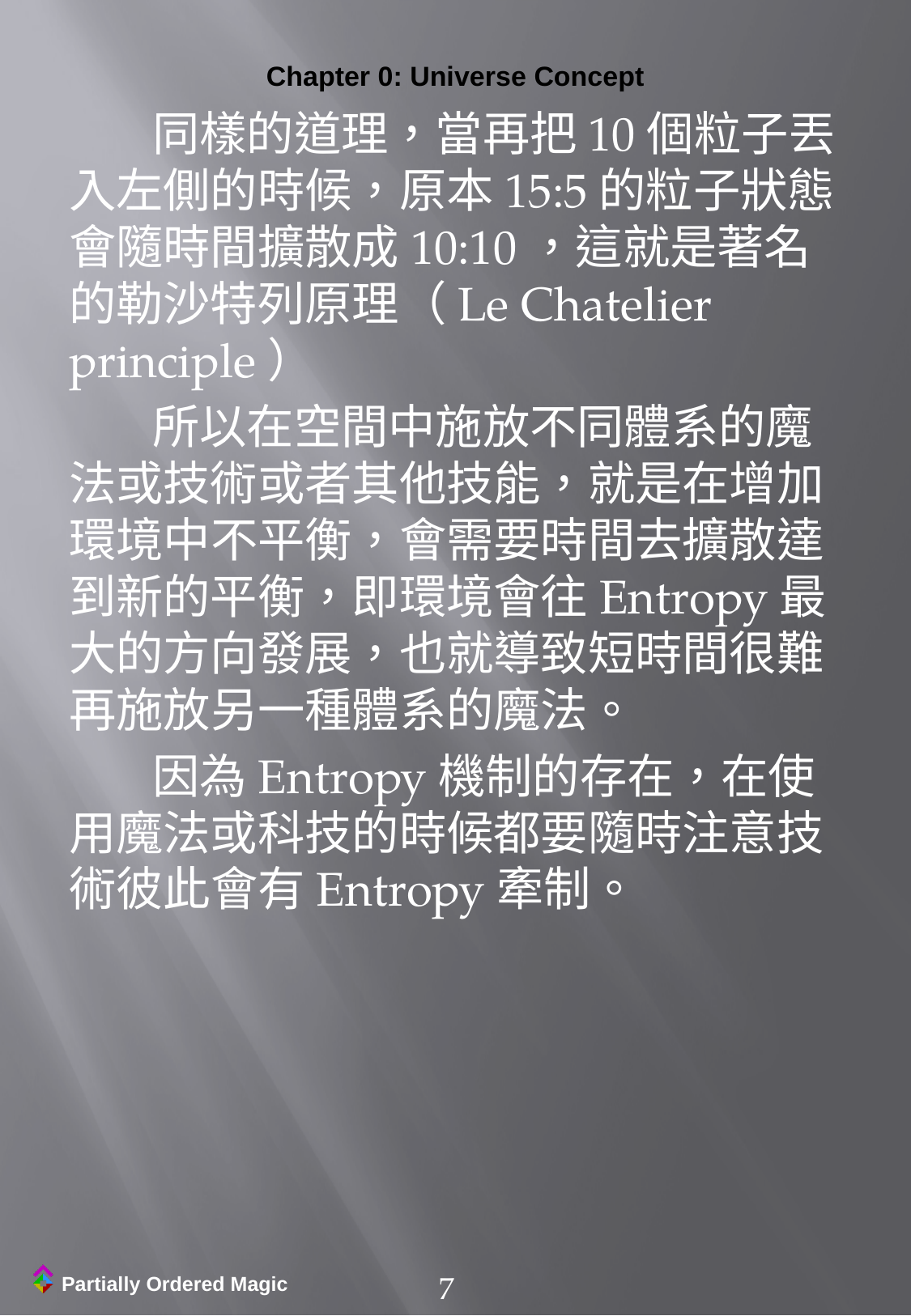

# Chapter 0: Universe Concept
同樣的道理，當再把10個粒子丟入左側的時候，原本15:5的粒子狀態會隨時間擴散成10:10，這就是著名的勒沙特列原理（Le Chatelier principle）
所以在空間中施放不同體系的魔法或技術或者其他技能，就是在增加環境中不平衡，會需要時間去擴散達到新的平衡，即環境會往Entropy最大的方向發展，也就導致短時間很難再施放另一種體系的魔法。
因為Entropy機制的存在，在使用魔法或科技的時候都要隨時注意技術彼此會有Entropy牽制。